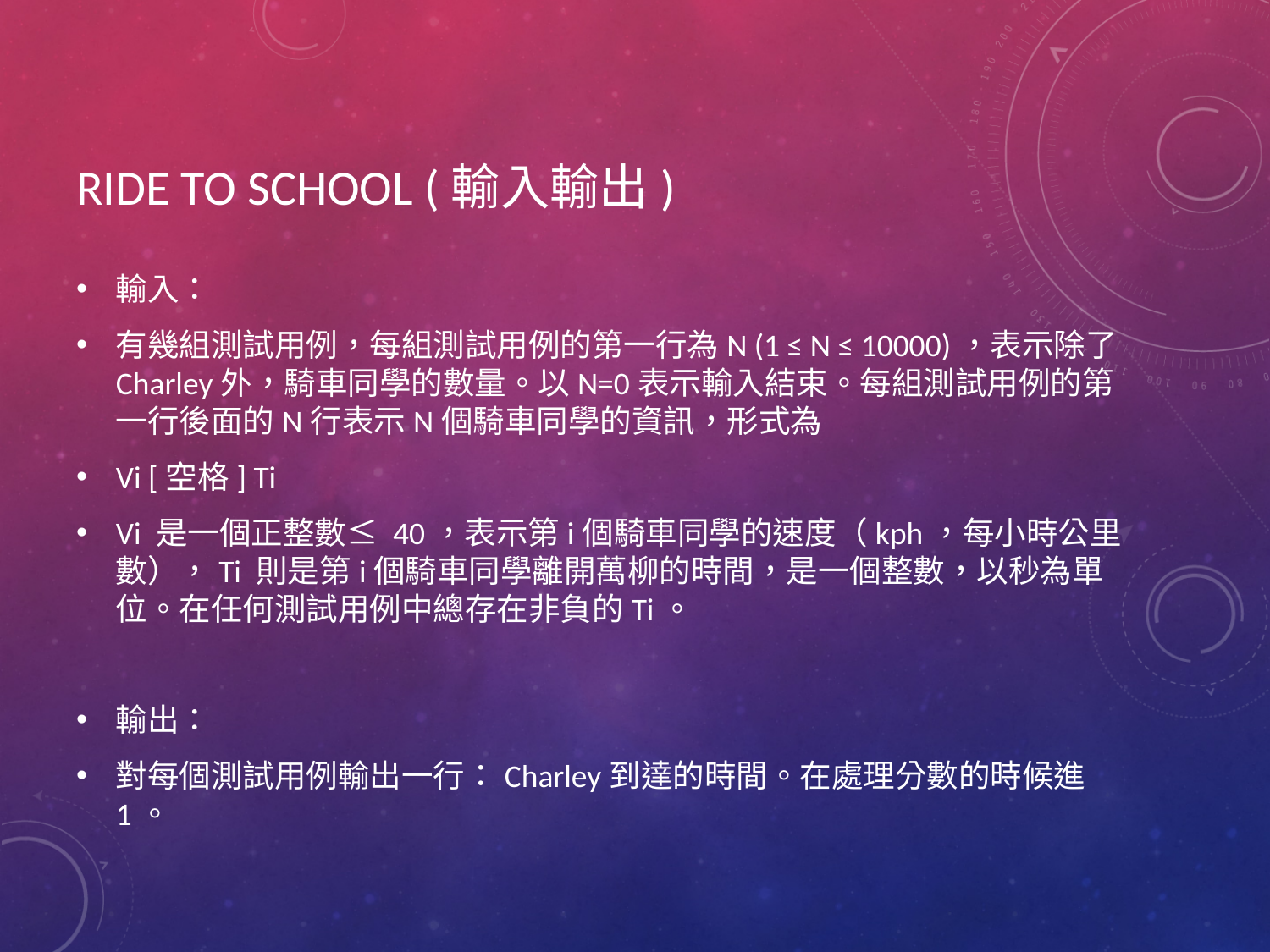

# Ride to School (輸入輸出)
輸入：
有幾組測試用例，每組測試用例的第一行為N (1 ≤ N ≤ 10000)，表示除了Charley外，騎車同學的數量。以N=0表示輸入結束。每組測試用例的第一行後面的N行表示N個騎車同學的資訊，形式為
Vi [空格] Ti
Vi 是一個正整數≤ 40，表示第i個騎車同學的速度（kph，每小時公里數），Ti 則是第i個騎車同學離開萬柳的時間，是一個整數，以秒為單位。在任何測試用例中總存在非負的Ti。

輸出：
對每個測試用例輸出一行：Charley到達的時間。在處理分數的時候進1。